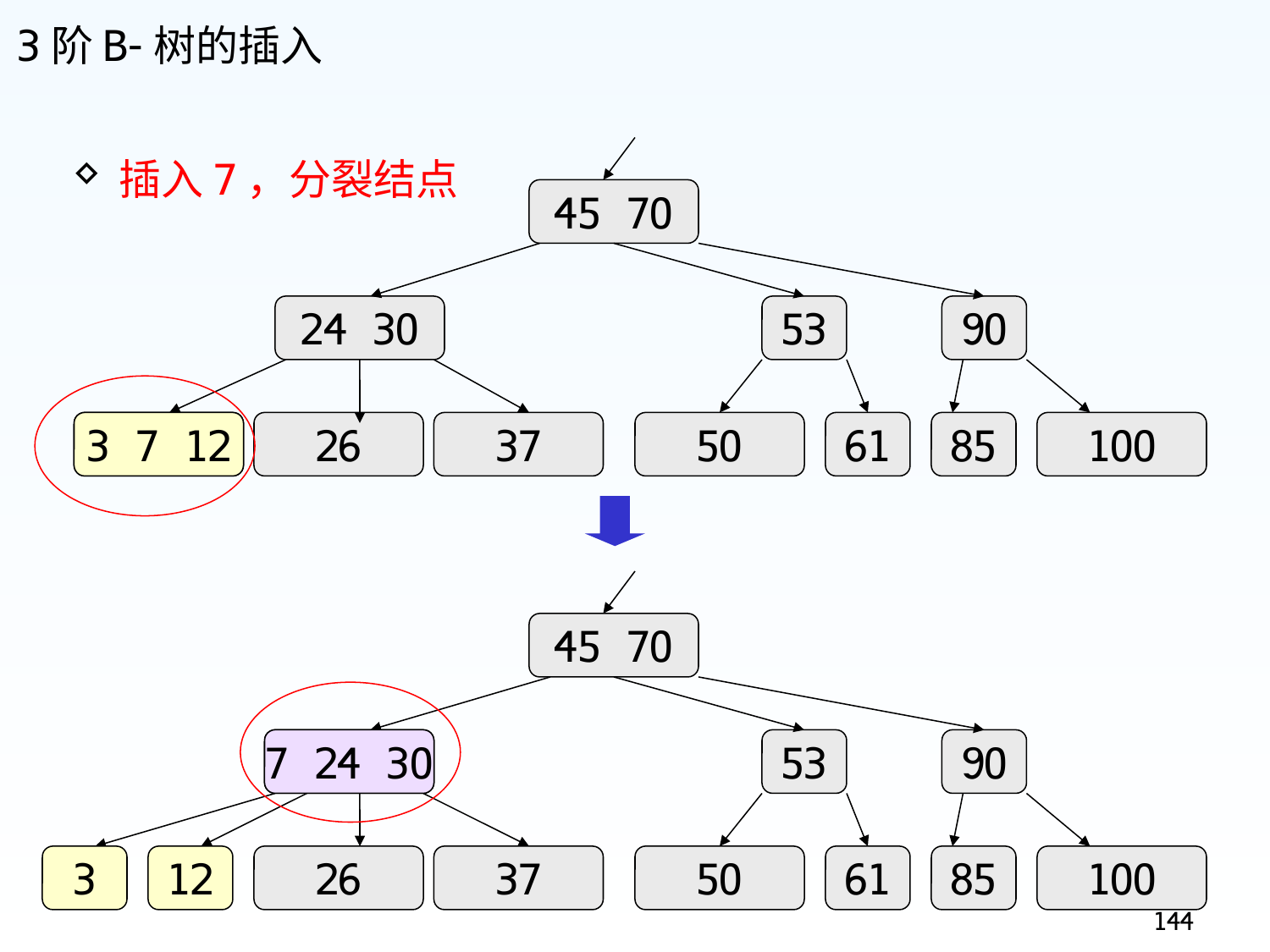

3阶B-树的插入

插入7，分裂结点
45  70

24  30
53
90

3 12
3  7  12
26
37
50
61
85
100

45  70

24  30
7  24  30
53
90

3
12
26
37
50
61
85
100

144